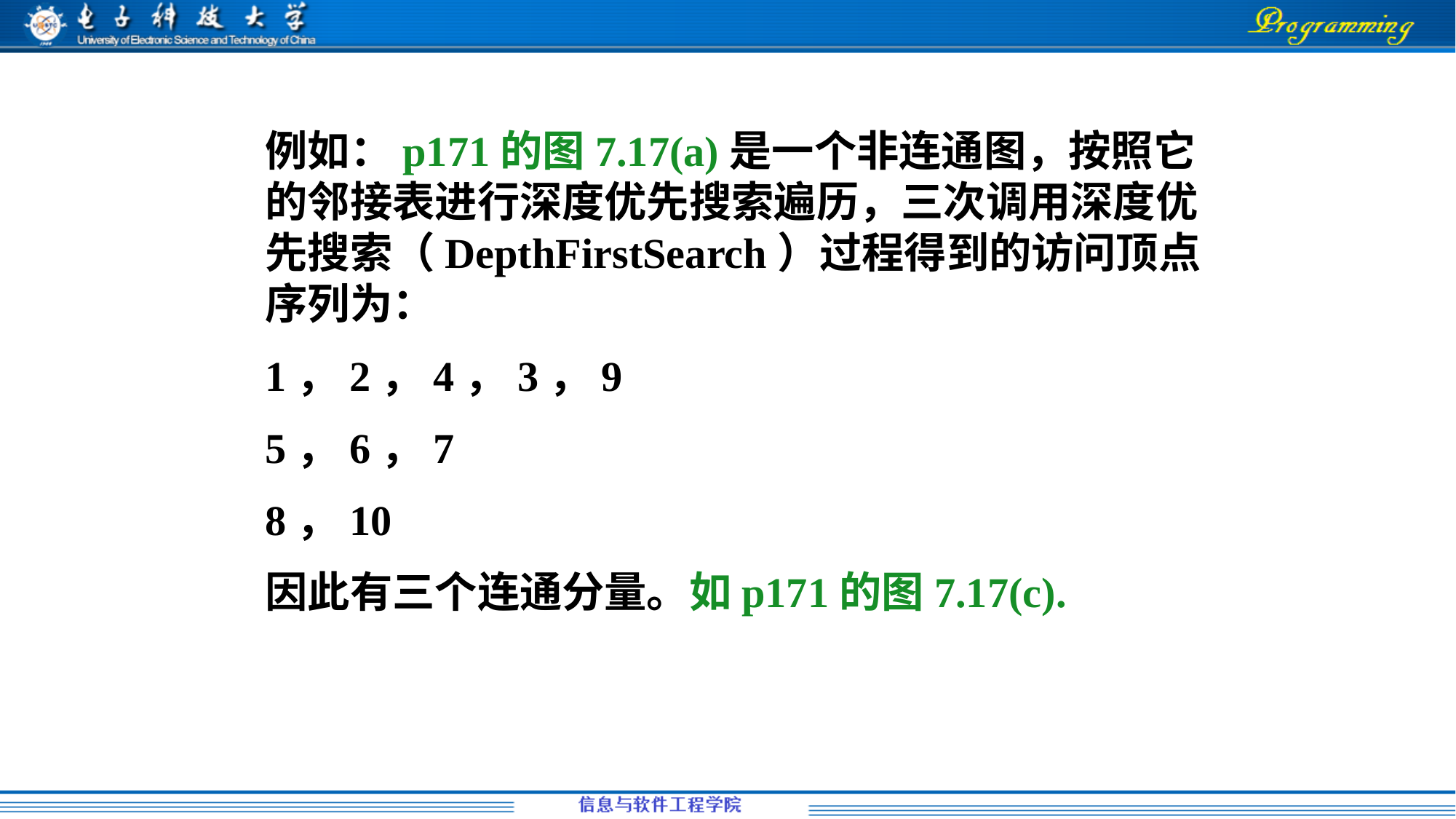

例如：p171的图7.17(a)是一个非连通图，按照它的邻接表进行深度优先搜索遍历，三次调用深度优先搜索（DepthFirstSearch）过程得到的访问顶点序列为：
1，2，4，3，9
5，6，7
8，10
因此有三个连通分量。如p171的图7.17(c).